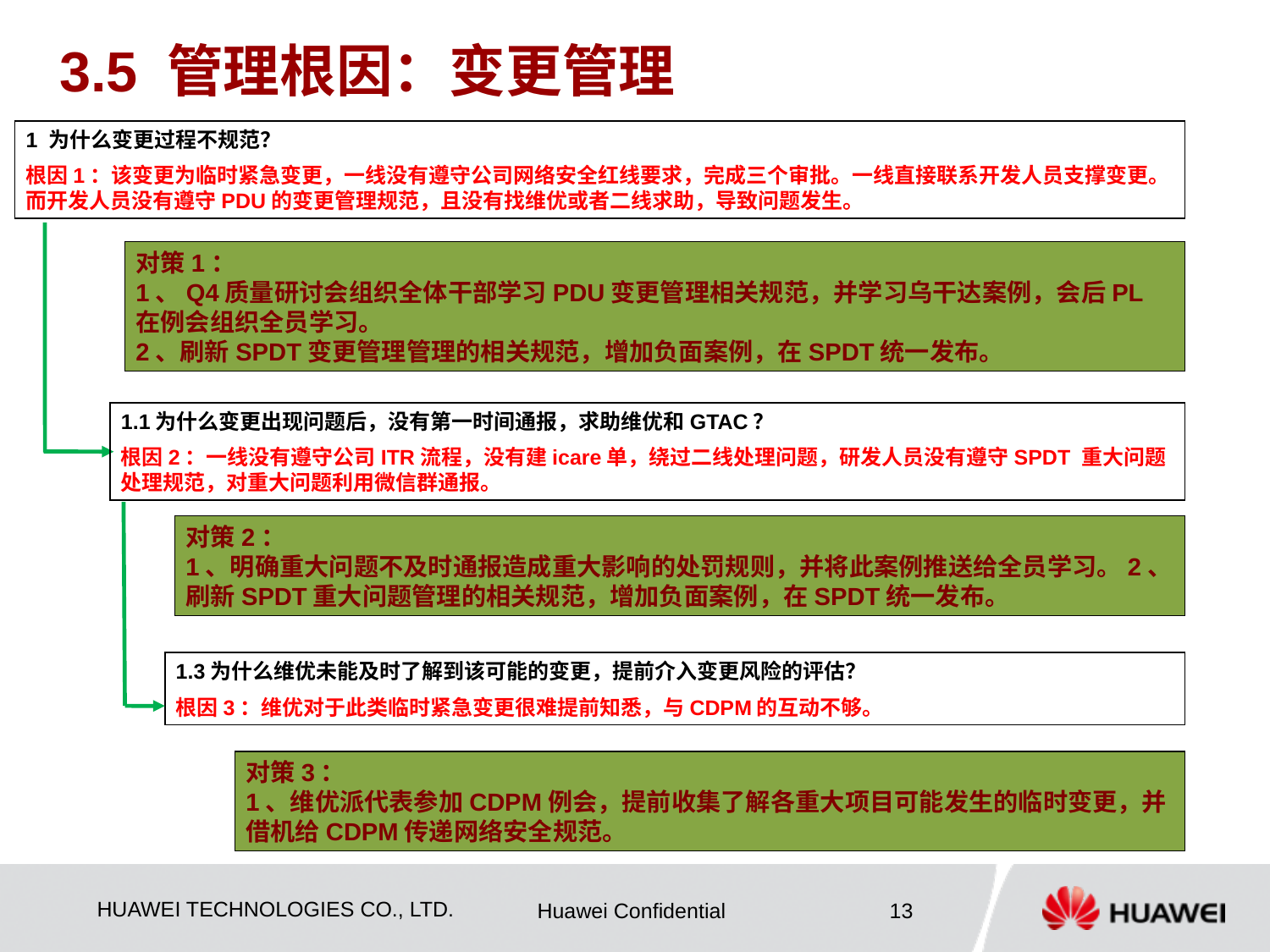

3.5 管理根因：变更管理
1 为什么变更过程不规范？
根因1：该变更为临时紧急变更，一线没有遵守公司网络安全红线要求，完成三个审批。一线直接联系开发人员支撑变更。而开发人员没有遵守PDU的变更管理规范，且没有找维优或者二线求助，导致问题发生。

对策1：
1、Q4质量研讨会组织全体干部学习PDU变更管理相关规范，并学习乌干达案例，会后PL在例会组织全员学习。
2、刷新SPDT变更管理管理的相关规范，增加负面案例，在SPDT统一发布。
1.1为什么变更出现问题后，没有第一时间通报，求助维优和GTAC？
根因2：一线没有遵守公司ITR流程，没有建icare单，绕过二线处理问题，研发人员没有遵守SPDT 重大问题处理规范，对重大问题利用微信群通报。

对策2：
1、明确重大问题不及时通报造成重大影响的处罚规则，并将此案例推送给全员学习。2、刷新SPDT重大问题管理的相关规范，增加负面案例，在SPDT统一发布。
1.3为什么维优未能及时了解到该可能的变更，提前介入变更风险的评估？
根因3：维优对于此类临时紧急变更很难提前知悉，与CDPM的互动不够。

对策3：
1、维优派代表参加CDPM例会，提前收集了解各重大项目可能发生的临时变更，并借机给CDPM传递网络安全规范。